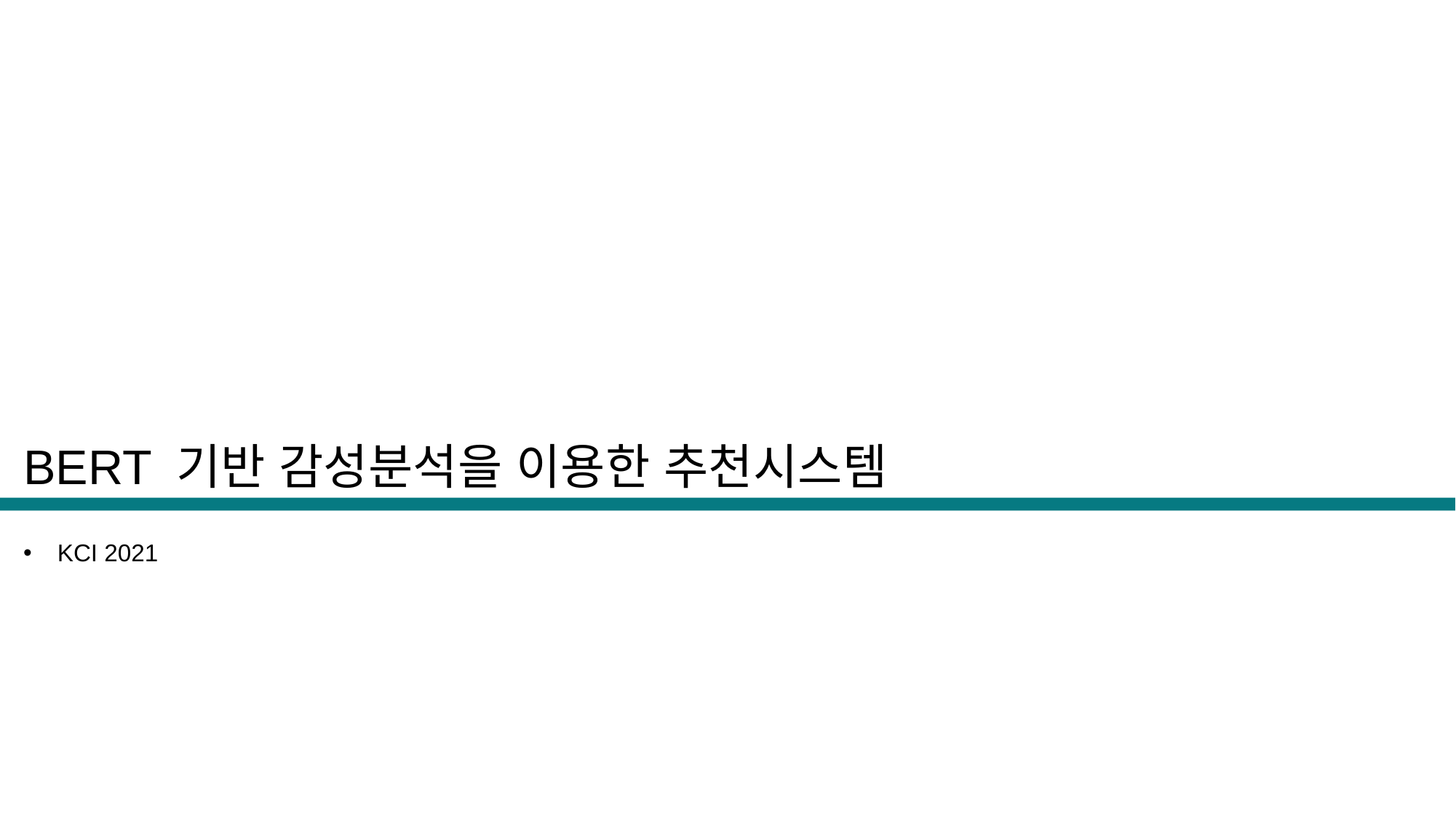

BERT 기반 감성분석을 이용한 추천시스템
KCI 2021